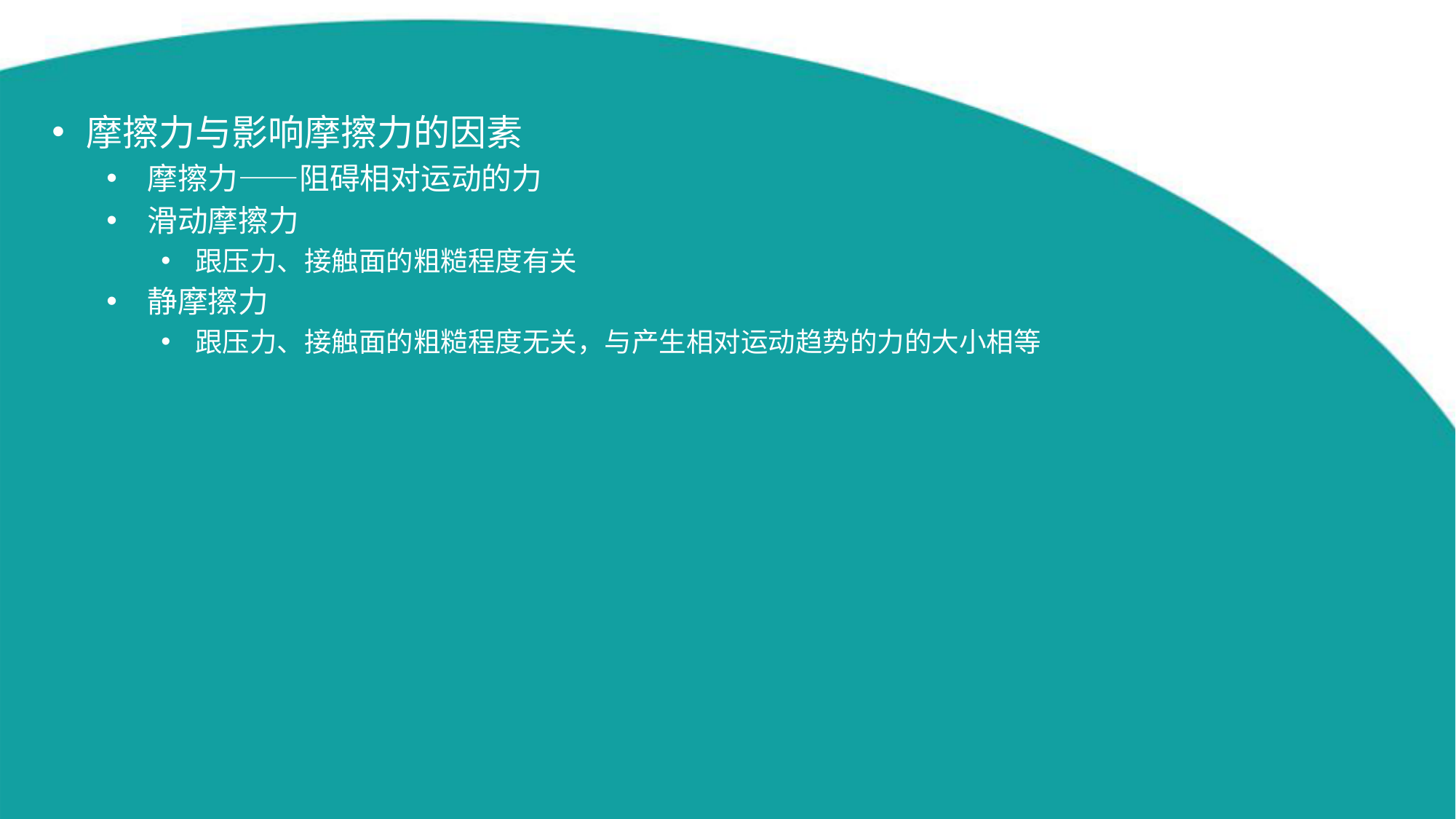

摩擦力与影响摩擦力的因素
摩擦力——阻碍相对运动的力
滑动摩擦力
跟压力、接触面的粗糙程度有关
静摩擦力
跟压力、接触面的粗糙程度无关，与产生相对运动趋势的力的大小相等